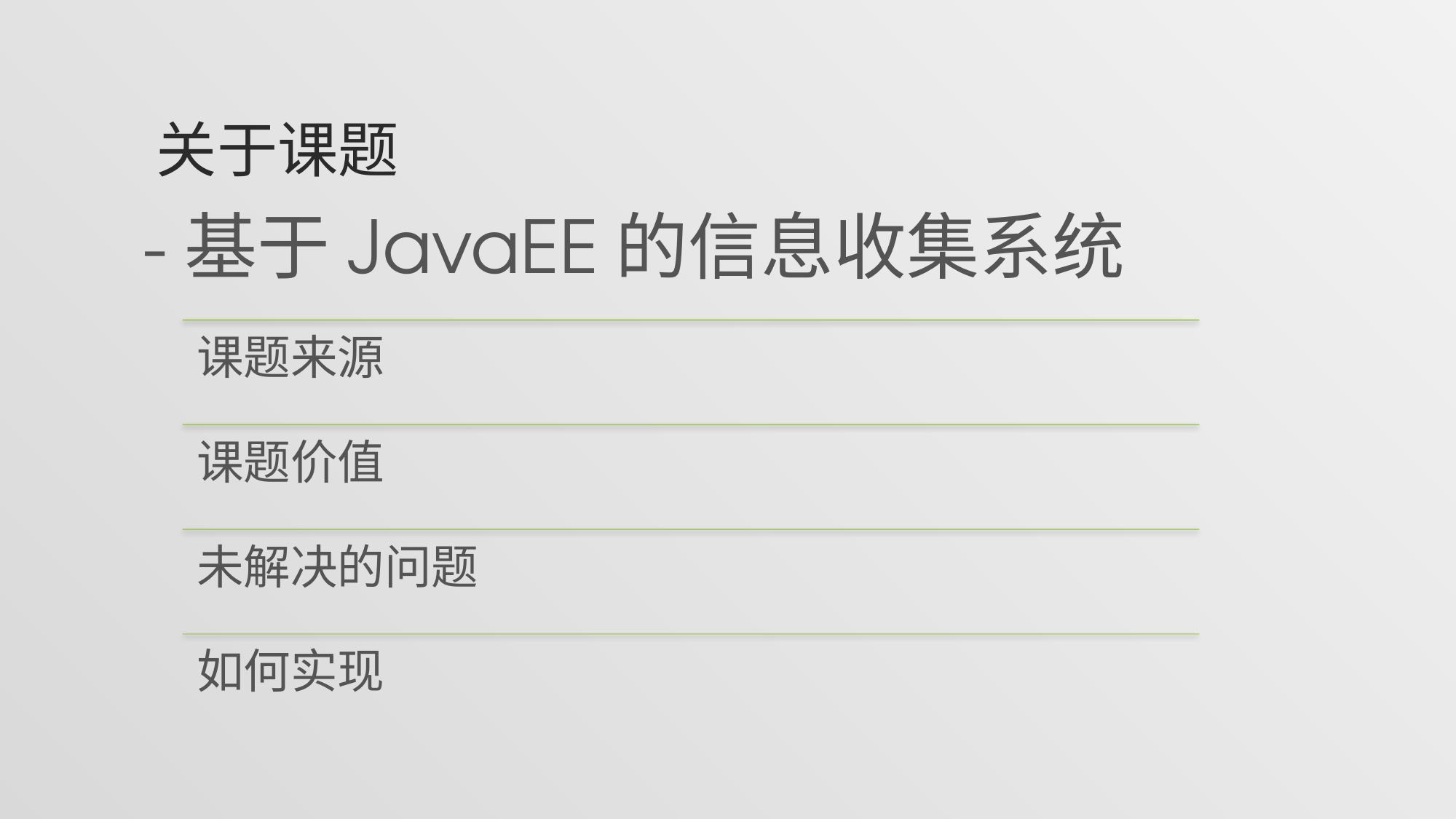

# 关于课题
-基于JavaEE的信息收集系统
课题来源
课题价值
未解决的问题
如何实现